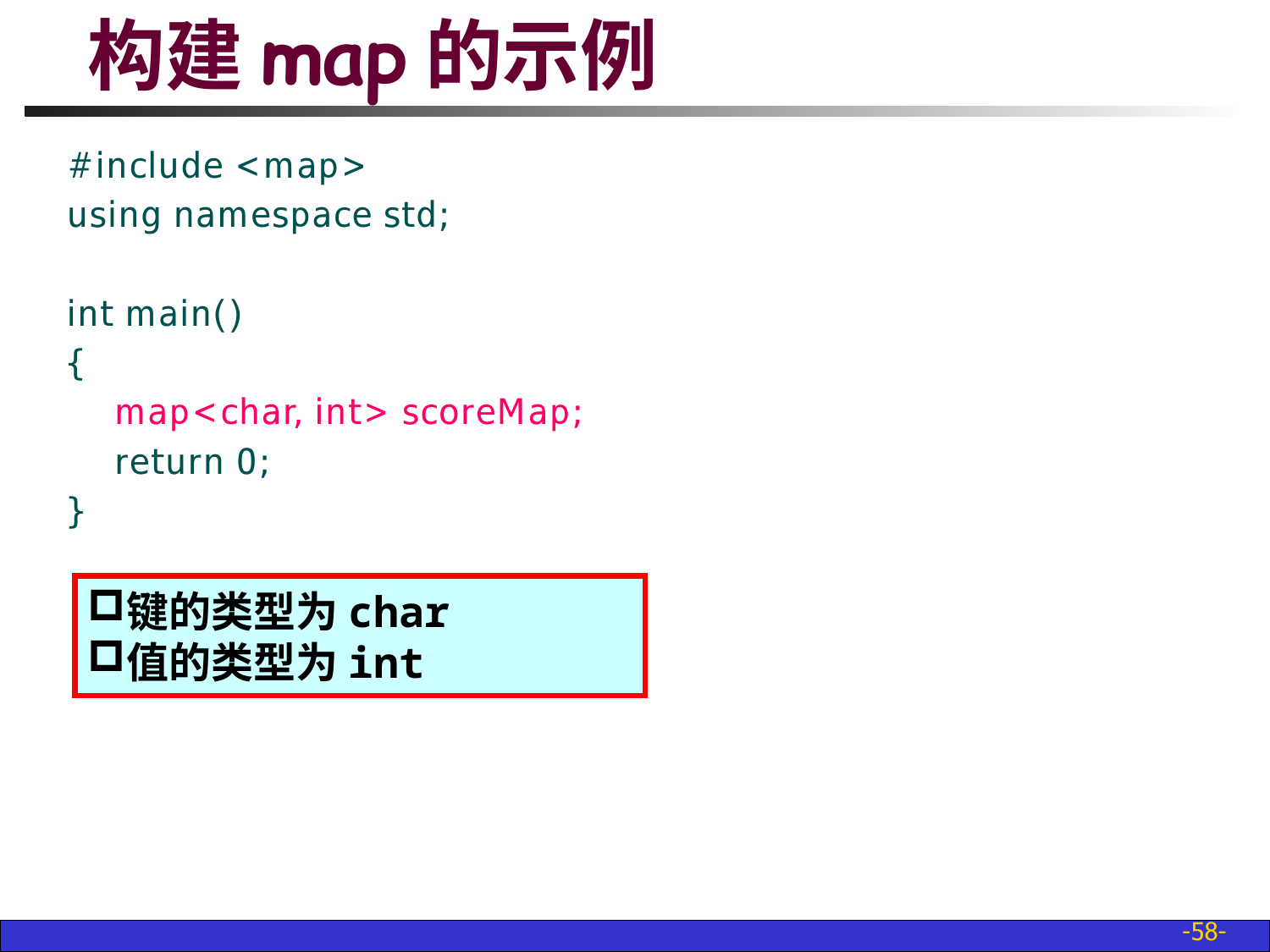

# 构建map的示例
#include <map>
using namespace std;

int main()
{
	map<char, int> scoreMap;
	return 0;
}
键的类型为char
值的类型为int
-58-